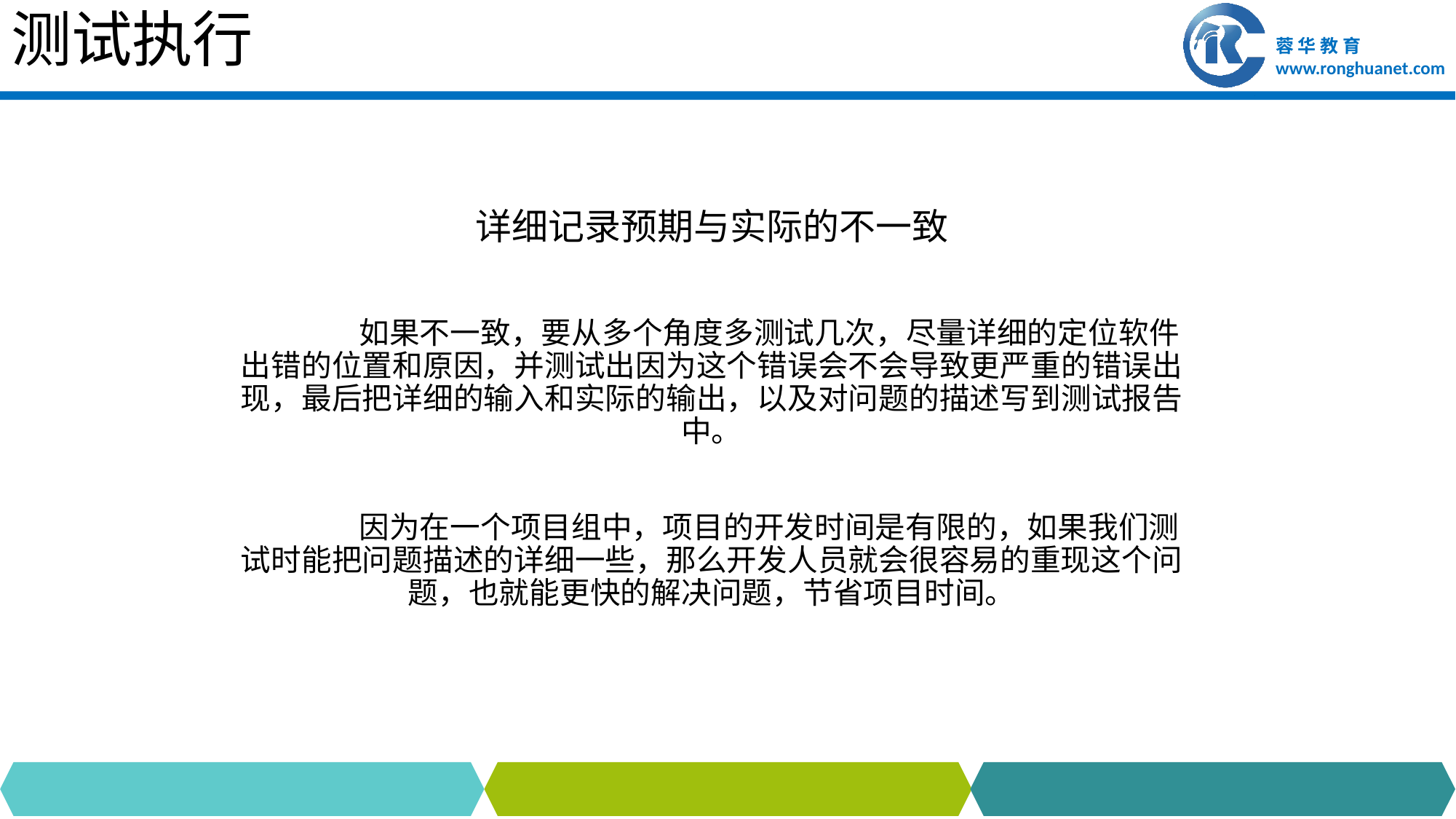

# 测试执行
详细记录预期与实际的不一致

                如果不一致，要从多个角度多测试几次，尽量详细的定位软件出错的位置和原因，并测试出因为这个错误会不会导致更严重的错误出现，最后把详细的输入和实际的输出，以及对问题的描述写到测试报告中。

                因为在一个项目组中，项目的开发时间是有限的，如果我们测试时能把问题描述的详细一些，那么开发人员就会很容易的重现这个问题，也就能更快的解决问题，节省项目时间。